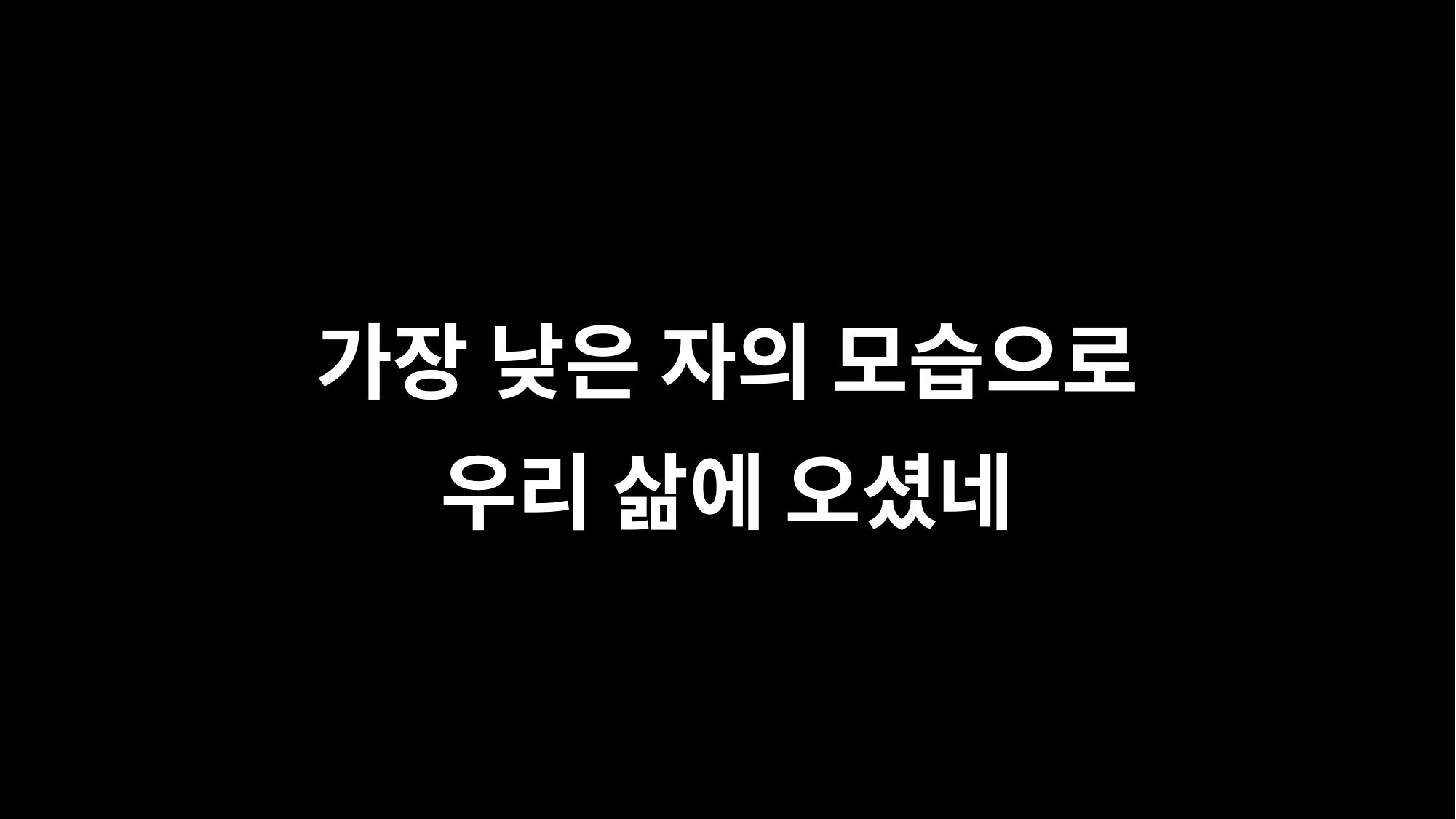

가장 낮은 자의 모습으로
우리 삶에 오셨네